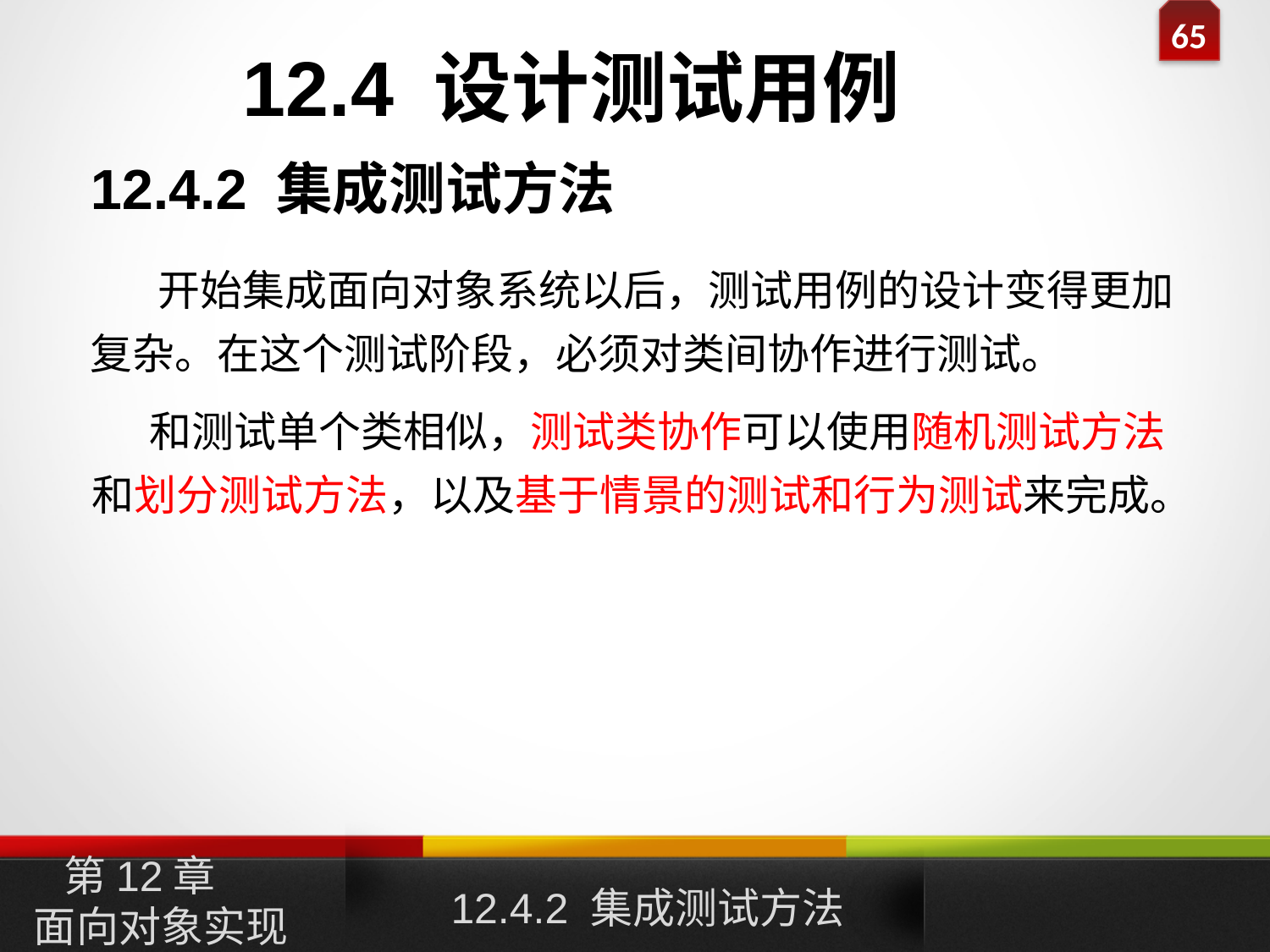

12.4 设计测试用例
12.4.2 集成测试方法
      开始集成面向对象系统以后，测试用例的设计变得更加复杂。在这个测试阶段，必须对类间协作进行测试。
     和测试单个类相似，测试类协作可以使用随机测试方法和划分测试方法，以及基于情景的测试和行为测试来完成。
12.4.2 集成测试方法